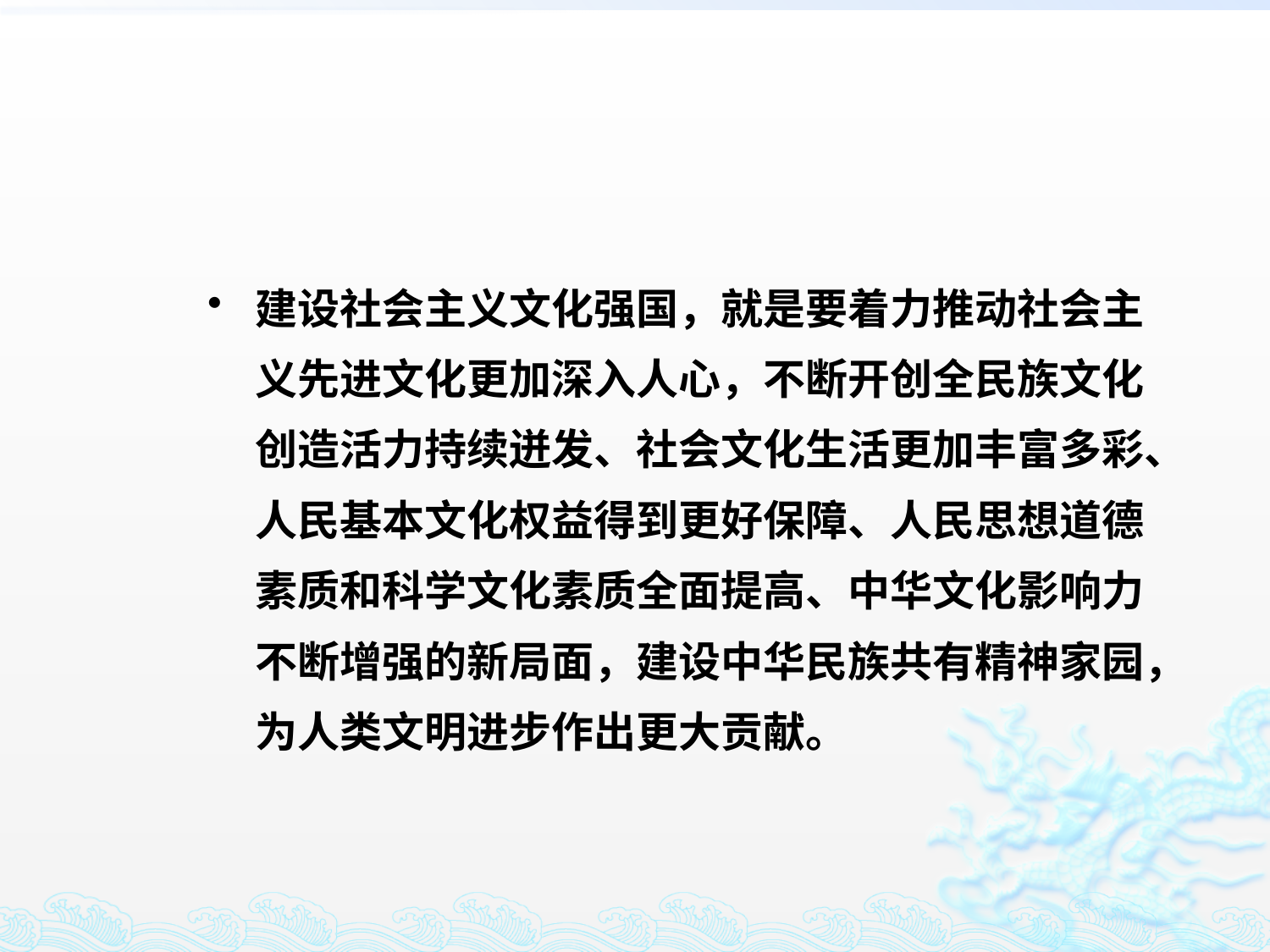

建设社会主义文化强国，就是要着力推动社会主义先进文化更加深入人心，不断开创全民族文化创造活力持续迸发、社会文化生活更加丰富多彩、人民基本文化权益得到更好保障、人民思想道德素质和科学文化素质全面提高、中华文化影响力不断增强的新局面，建设中华民族共有精神家园，为人类文明进步作出更大贡献。